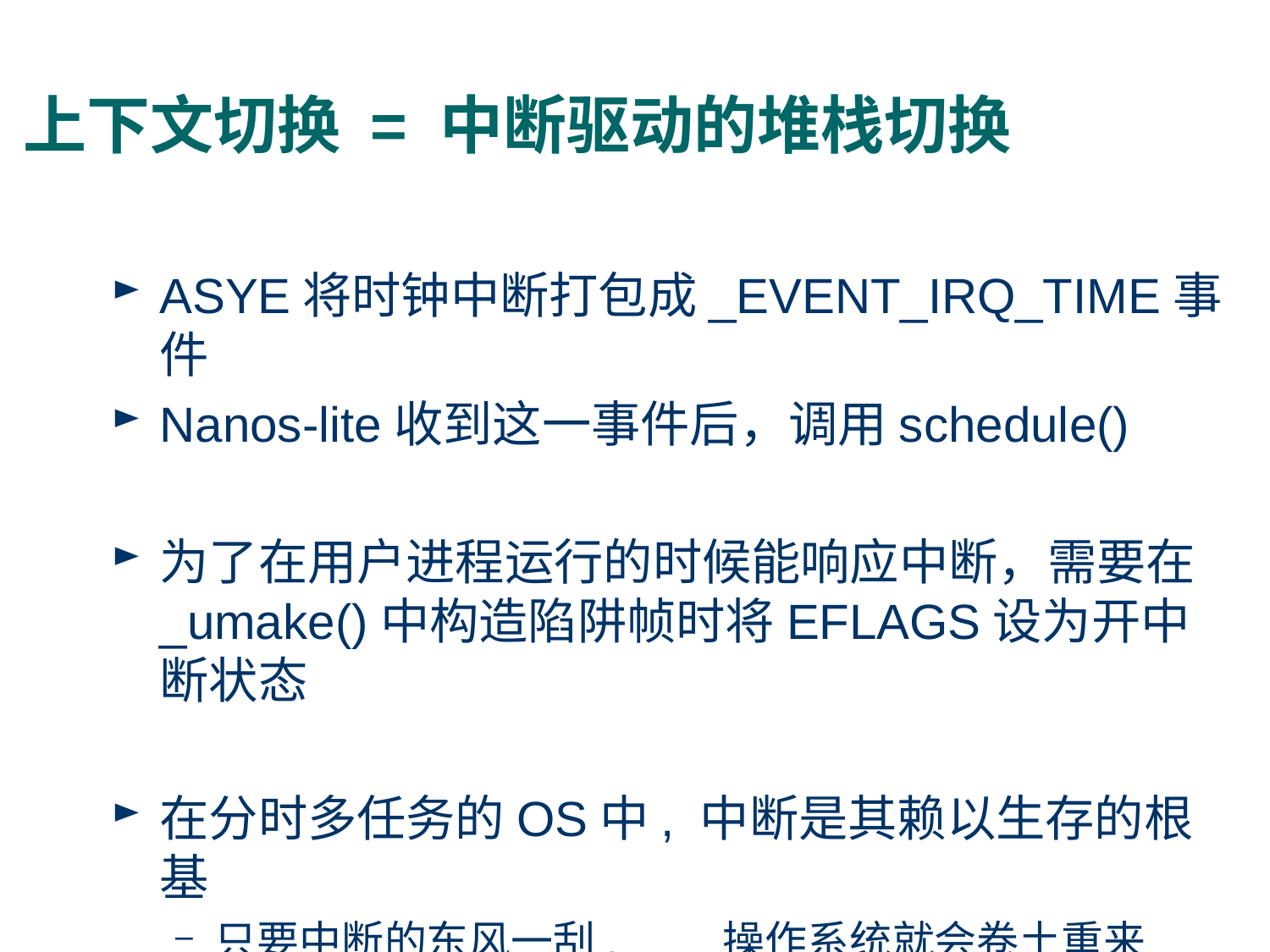

# 上下文切换 = 中断驱动的堆栈切换
ASYE将时钟中断打包成_EVENT_IRQ_TIME事件
Nanos-lite收到这一事件后，调用schedule()

为了在用户进程运行的时候能响应中断，需要在_umake()中构造陷阱帧时将EFLAGS设为开中断状态

在分时多任务的OS中, 中断是其赖以生存的根基
只要中断的东风一刮,	操作系统就会卷土重来